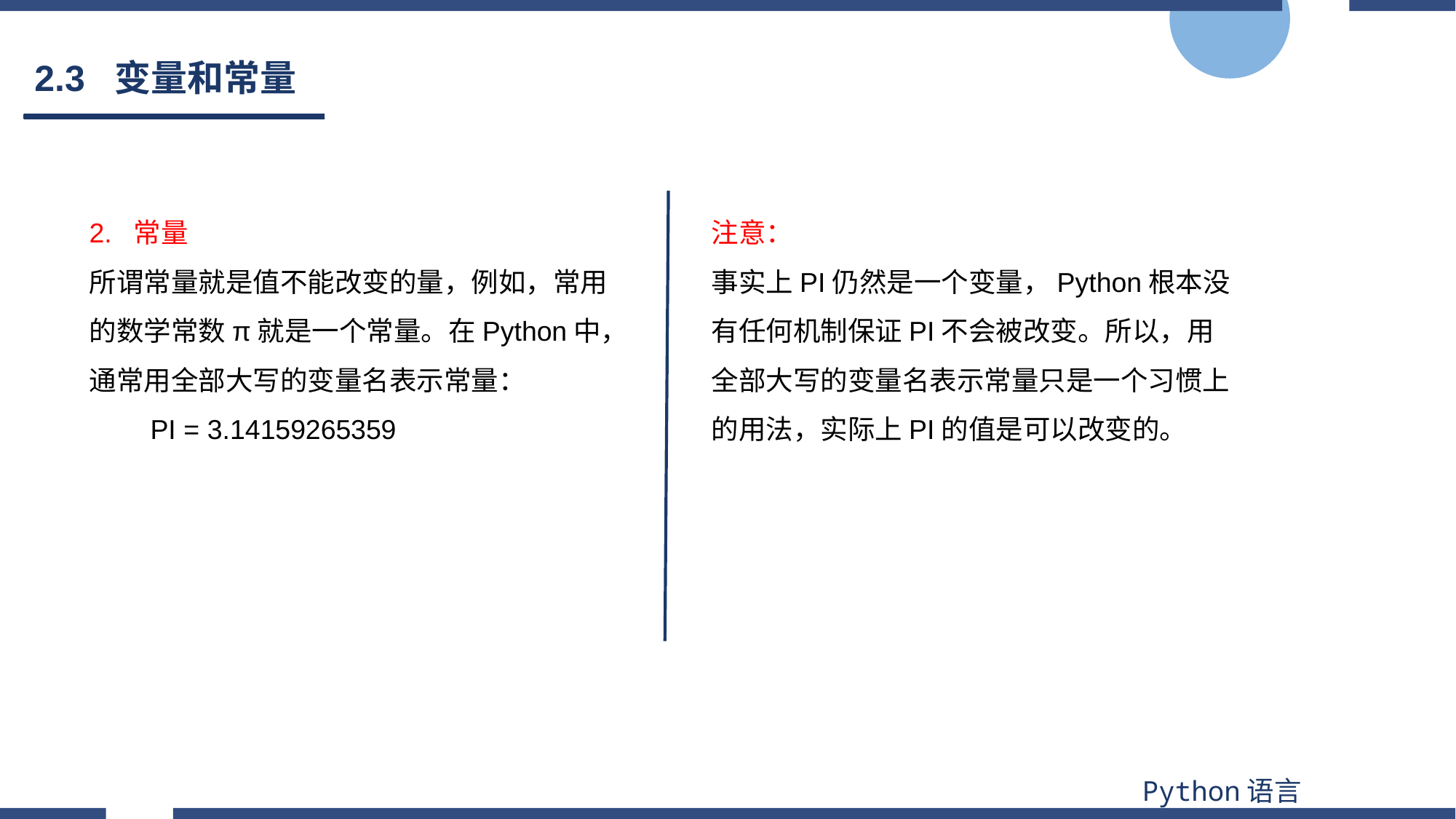

# 2.3  变量和常量
2.  常量
所谓常量就是值不能改变的量，例如，常用的数学常数π就是一个常量。在Python中，通常用全部大写的变量名表示常量：
        PI = 3.14159265359

注意：
事实上PI仍然是一个变量，Python根本没有任何机制保证PI不会被改变。所以，用全部大写的变量名表示常量只是一个习惯上的用法，实际上PI的值是可以改变的。